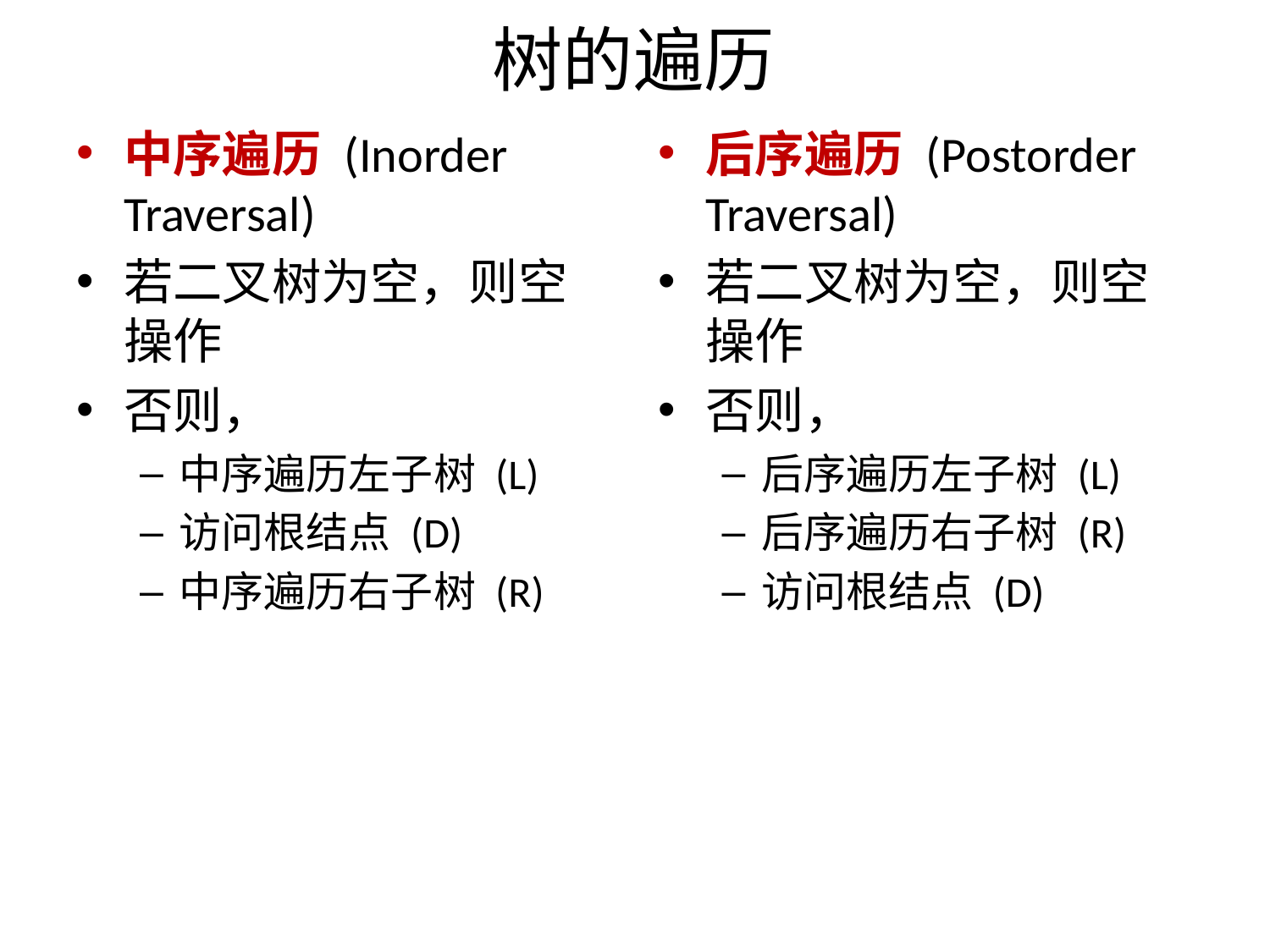

# 树的遍历
中序遍历 (Inorder Traversal)
若二叉树为空，则空操作
否则，
中序遍历左子树 (L)
访问根结点 (D)
中序遍历右子树 (R)

后序遍历 (Postorder Traversal)
若二叉树为空，则空操作
否则，
后序遍历左子树 (L)
后序遍历右子树 (R)
访问根结点 (D)